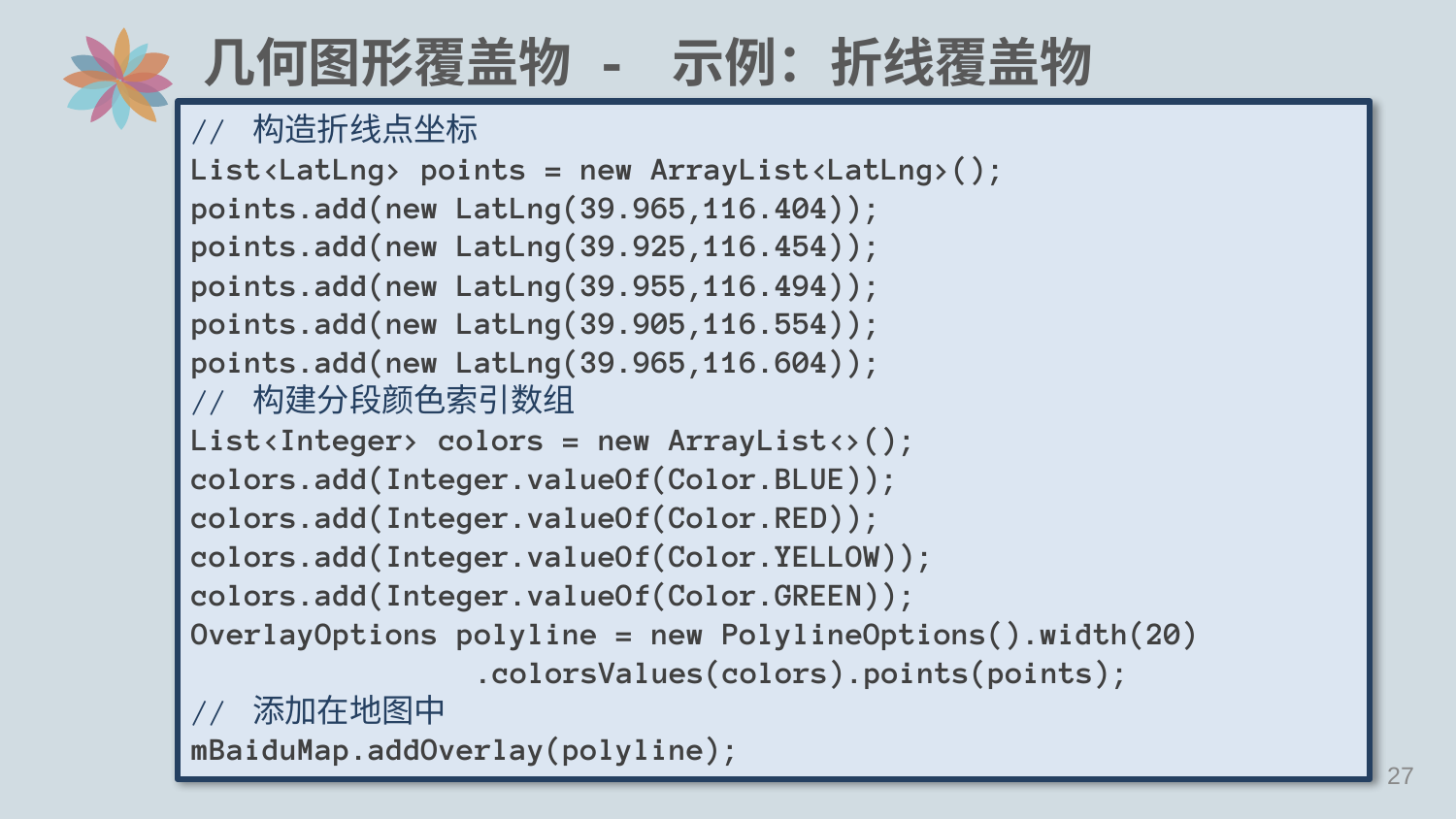

# 几何图形覆盖物 - 示例：折线覆盖物
// 构造折线点坐标
List<LatLng> points = new ArrayList<LatLng>();
points.add(new LatLng(39.965,116.404));
points.add(new LatLng(39.925,116.454));
points.add(new LatLng(39.955,116.494));
points.add(new LatLng(39.905,116.554));
points.add(new LatLng(39.965,116.604));
// 构建分段颜色索引数组
List<Integer> colors = new ArrayList<>();
colors.add(Integer.valueOf(Color.BLUE));
colors.add(Integer.valueOf(Color.RED));
colors.add(Integer.valueOf(Color.YELLOW));
colors.add(Integer.valueOf(Color.GREEN));
OverlayOptions polyline = new PolylineOptions().width(20)
                .colorsValues(colors).points(points);
// 添加在地图中
mBaiduMap.addOverlay(polyline);
27